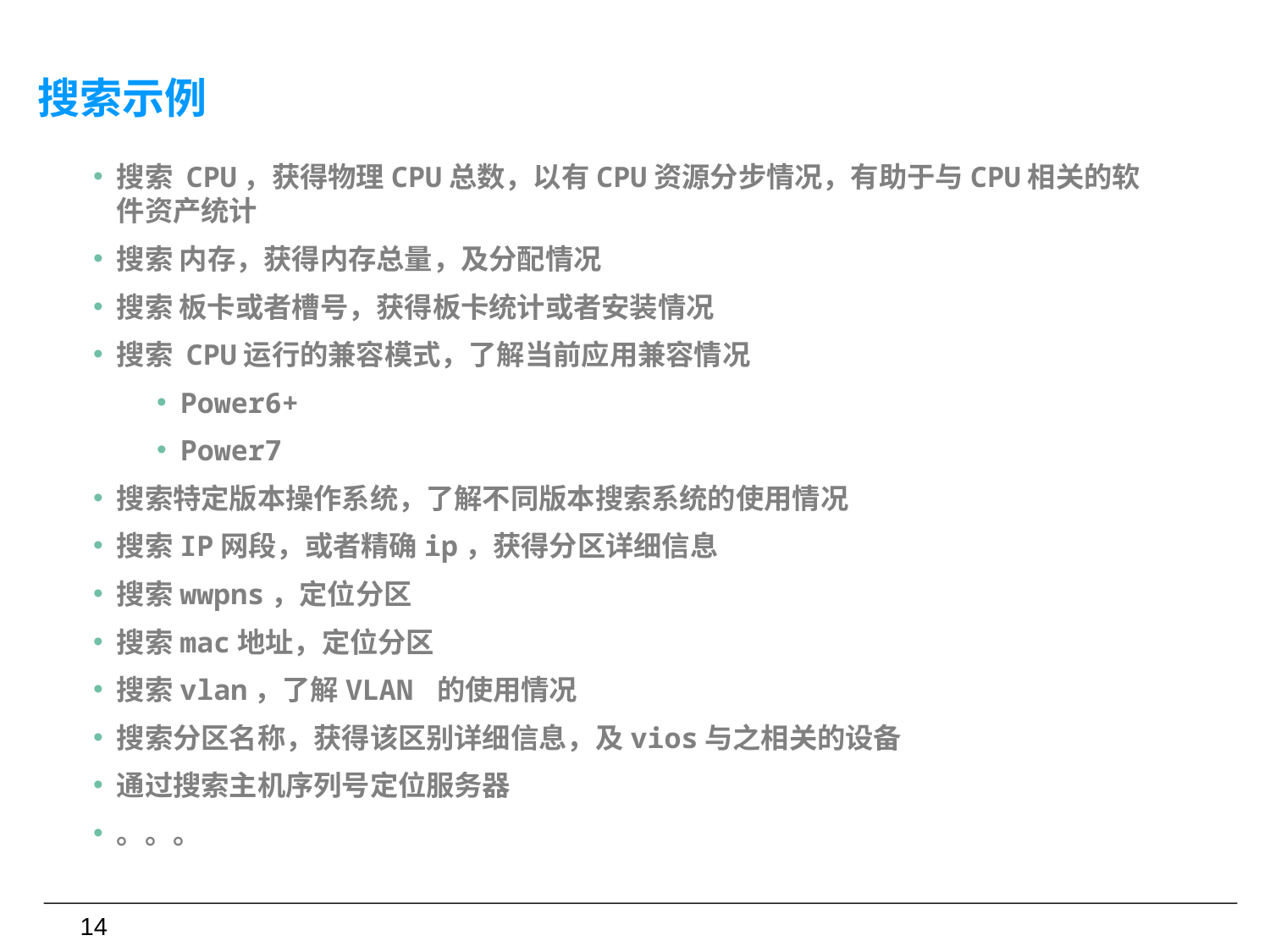

搜索示例
搜索 CPU，获得物理CPU总数，以有CPU资源分步情况，有助于与CPU相关的软件资产统计
搜索 内存，获得内存总量，及分配情况
搜索 板卡或者槽号，获得板卡统计或者安装情况
搜索 CPU运行的兼容模式，了解当前应用兼容情况
Power6+
Power7
搜索特定版本操作系统，了解不同版本搜索系统的使用情况
搜索IP网段，或者精确ip，获得分区详细信息
搜索wwpns，定位分区
搜索mac地址，定位分区
搜索vlan，了解VLAN 的使用情况
搜索分区名称，获得该区别详细信息，及vios与之相关的设备
通过搜索主机序列号定位服务器
。。。
14